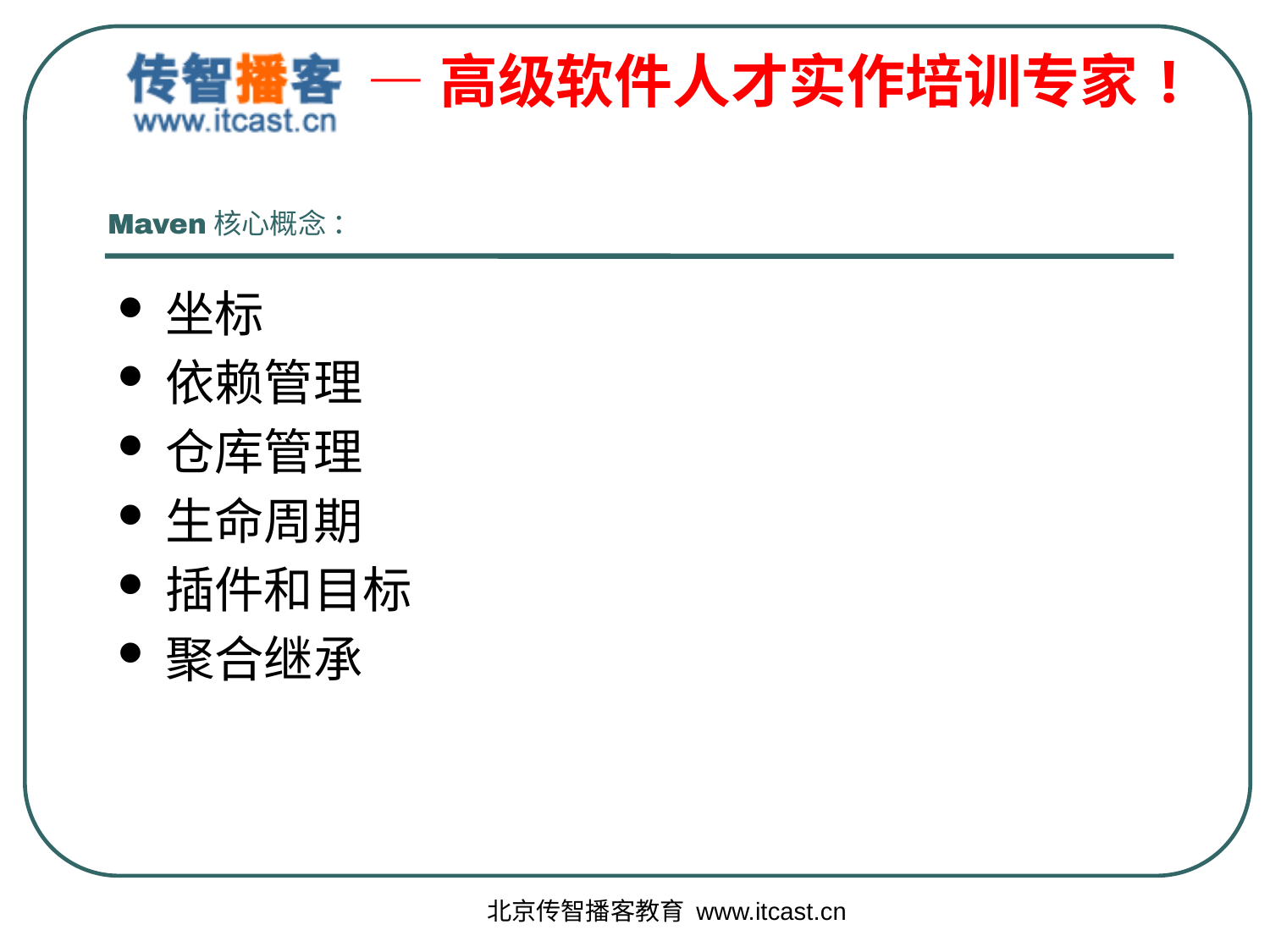

Maven核心概念 ：
坐标
依赖管理
仓库管理
生命周期
插件和目标
聚合继承
北京传智播客教育 www.itcast.cn